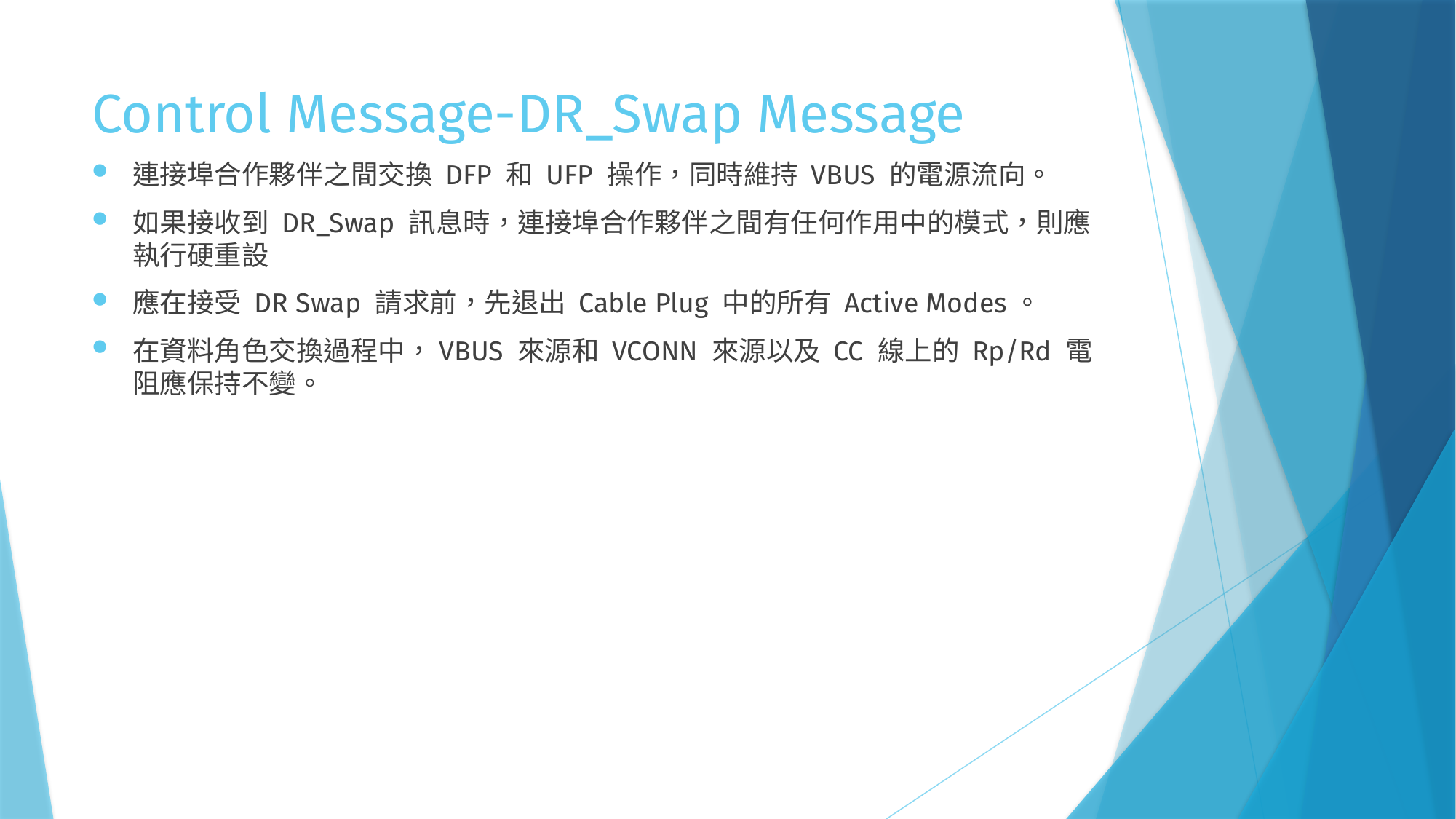

# Control Message-DR_Swap Message
連接埠合作夥伴之間交換 DFP 和 UFP 操作，同時維持 VBUS 的電源流向。
如果接收到 DR_Swap 訊息時，連接埠合作夥伴之間有任何作用中的模式，則應執行硬重設
應在接受 DR Swap 請求前，先退出 Cable Plug 中的所有 Active Modes。
在資料角色交換過程中，VBUS 來源和 VCONN 來源以及 CC 線上的 Rp/Rd 電阻應保持不變。